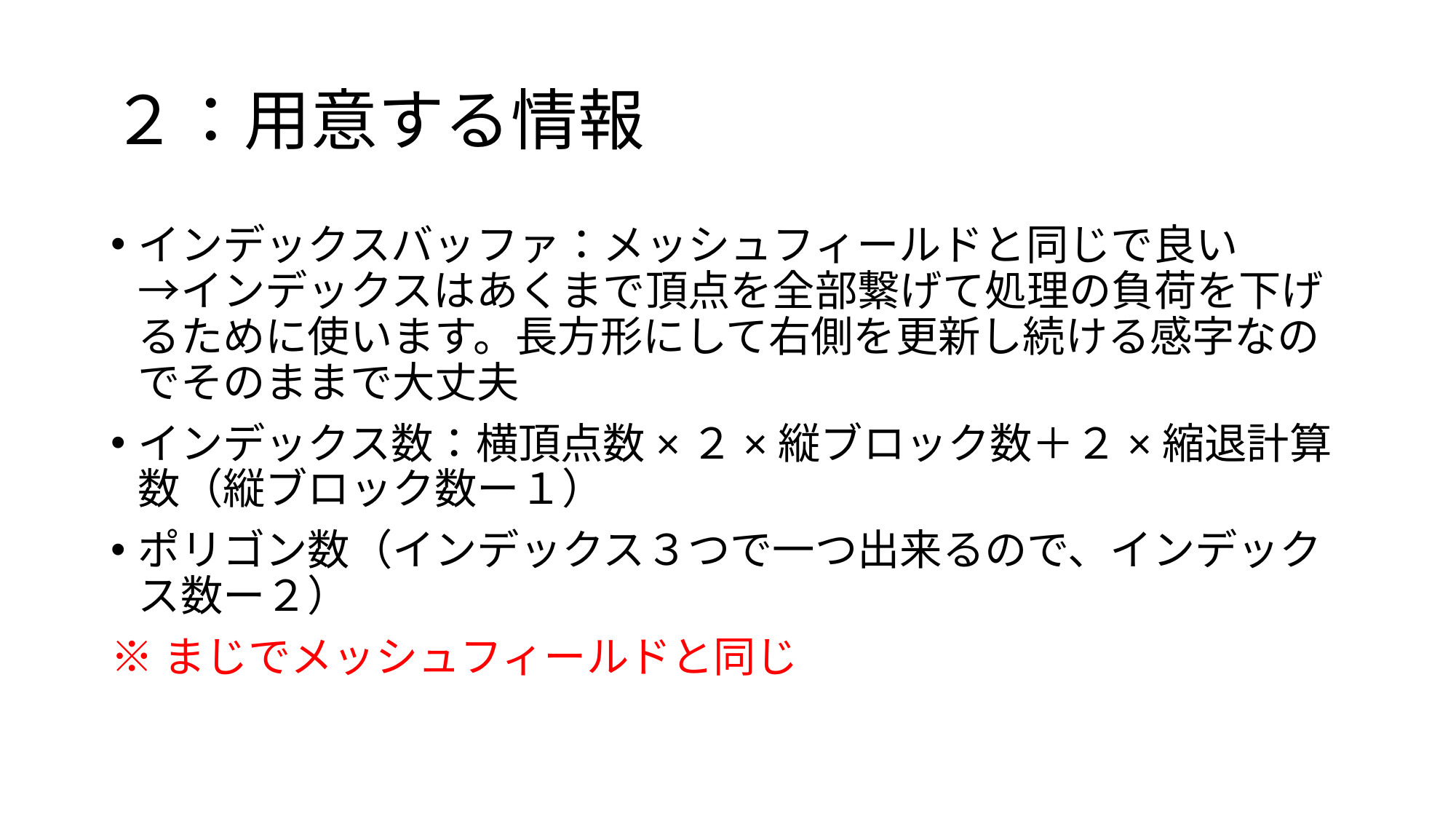

# ２：用意する情報
インデックスバッファ：メッシュフィールドと同じで良い
→インデックスはあくまで頂点を全部繋げて処理の負荷を下げるために使います。長方形にして右側を更新し続ける感字なのでそのままで大丈夫
インデックス数：横頂点数×２×縦ブロック数＋２×縮退計算数（縦ブロック数ー１）
ポリゴン数（インデックス３つで一つ出来るので、インデックス数ー２）
※まじでメッシュフィールドと同じ